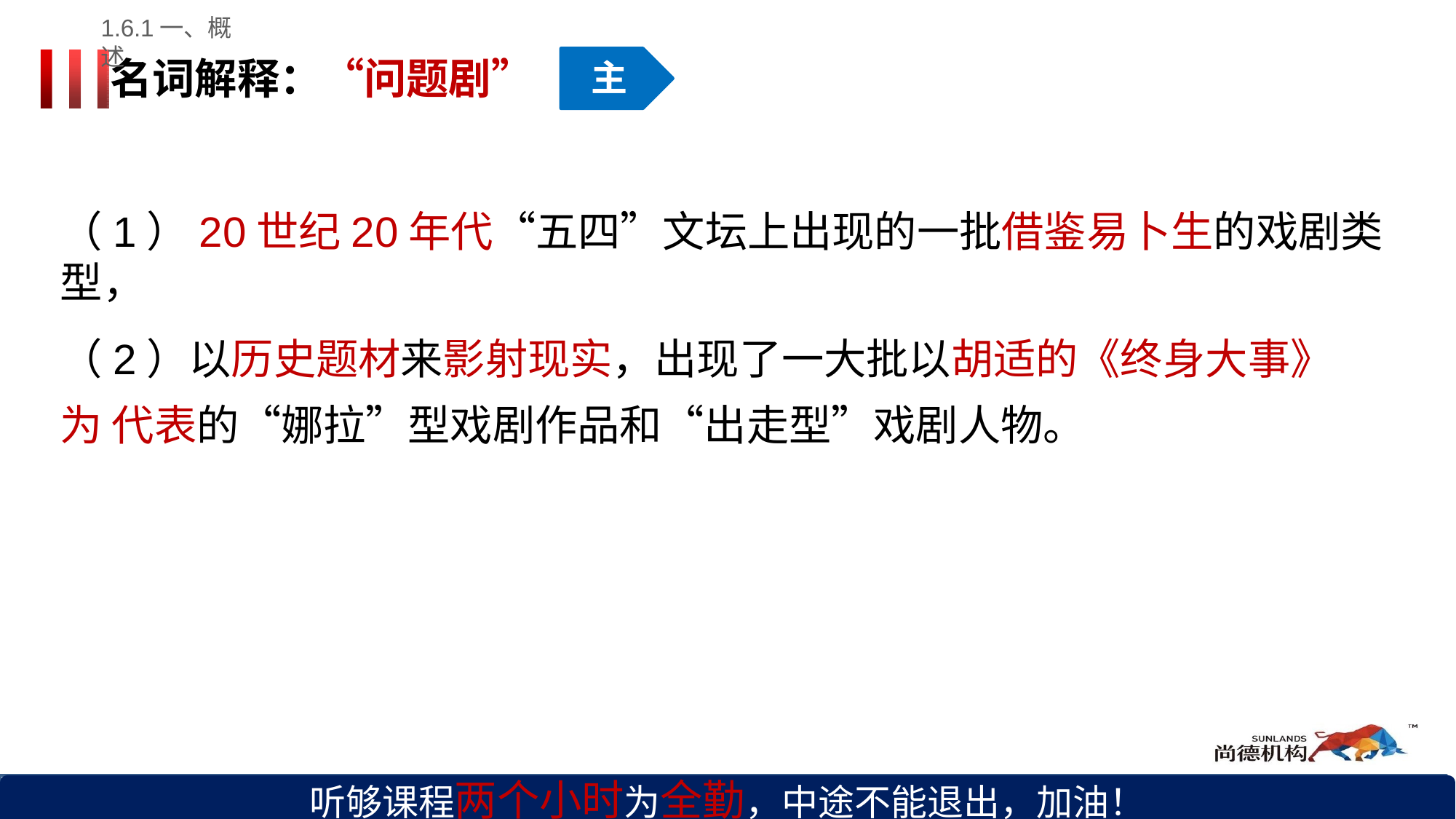

1.6.1一、概述

# 名词解释：“问题剧”
主
（1）20世纪20年代“五四”文坛上出现的一批借鉴易卜生的戏剧类型，
（2）以历史题材来影射现实，出现了一大批以胡适的《终身大事》为 代表的“娜拉”型戏剧作品和“出走型”戏剧人物。

听够课程两个小时为全勤，中途不能退出，加油！89